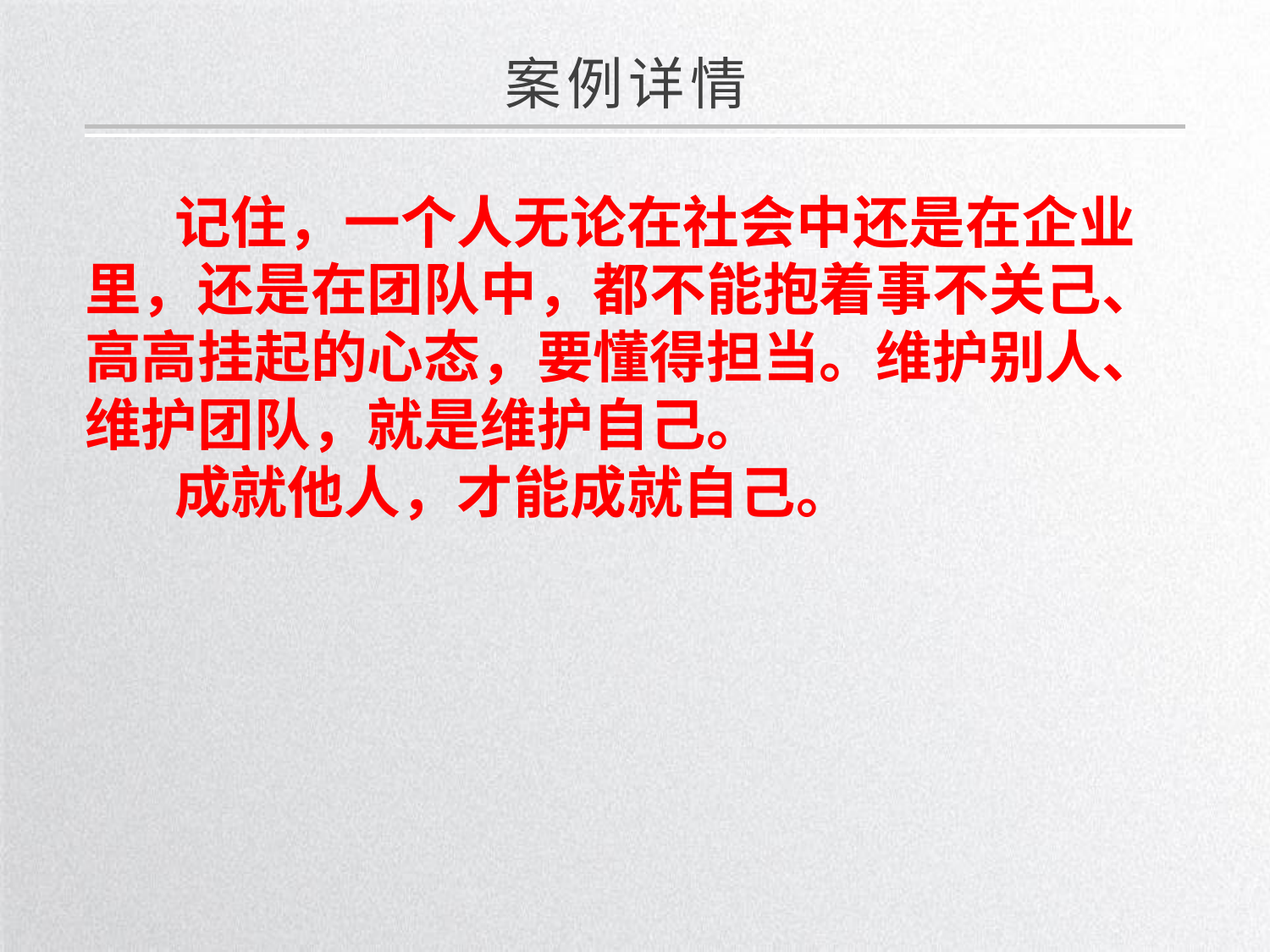

案例详情
 记住，一个人无论在社会中还是在企业里，还是在团队中，都不能抱着事不关己、高高挂起的心态，要懂得担当。维护别人、维护团队，就是维护自己。
 成就他人，才能成就自己。